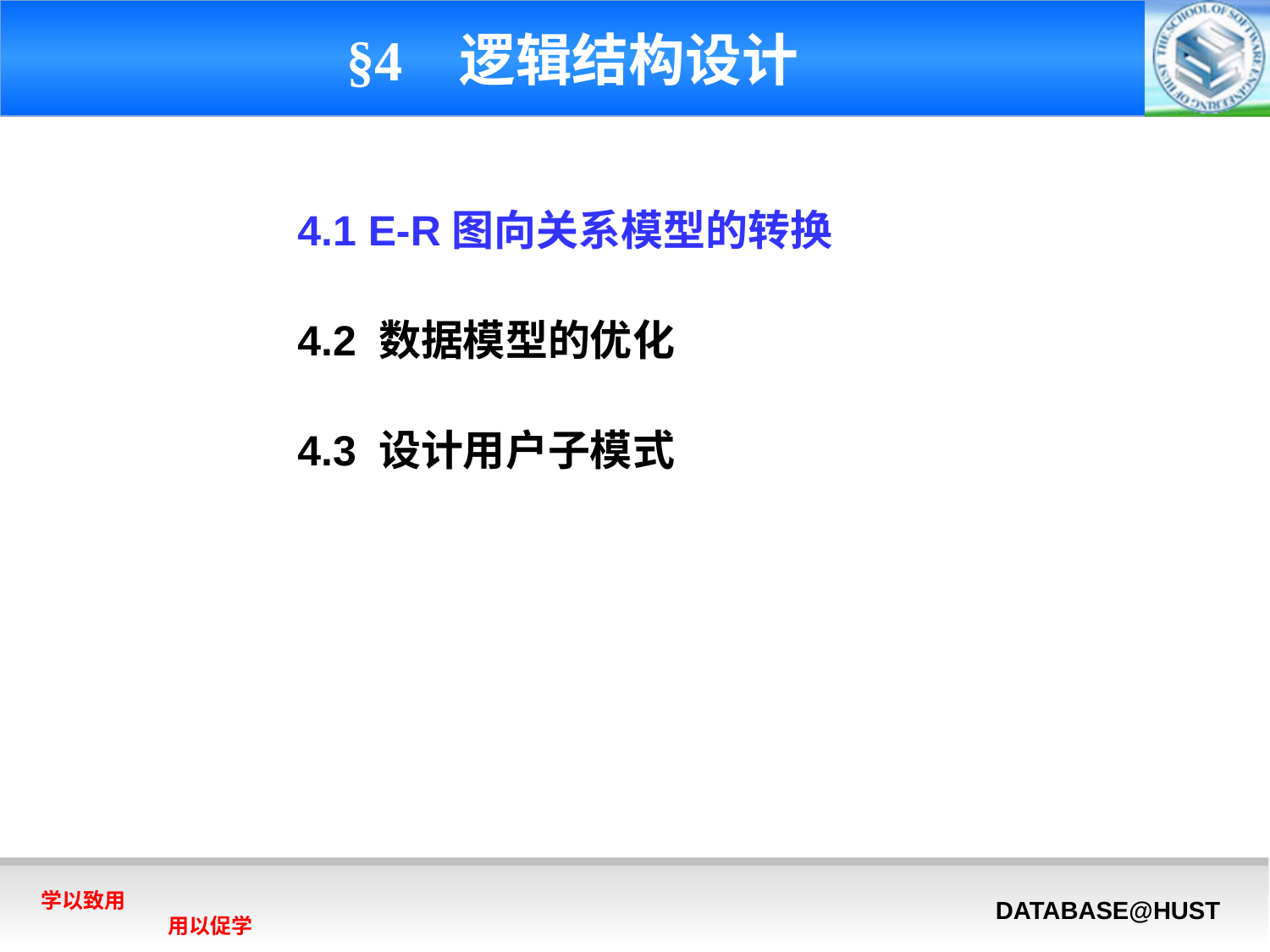

# §4   逻辑结构设计
4.1 E-R图向关系模型的转换
4.2 数据模型的优化
4.3 设计用户子模式